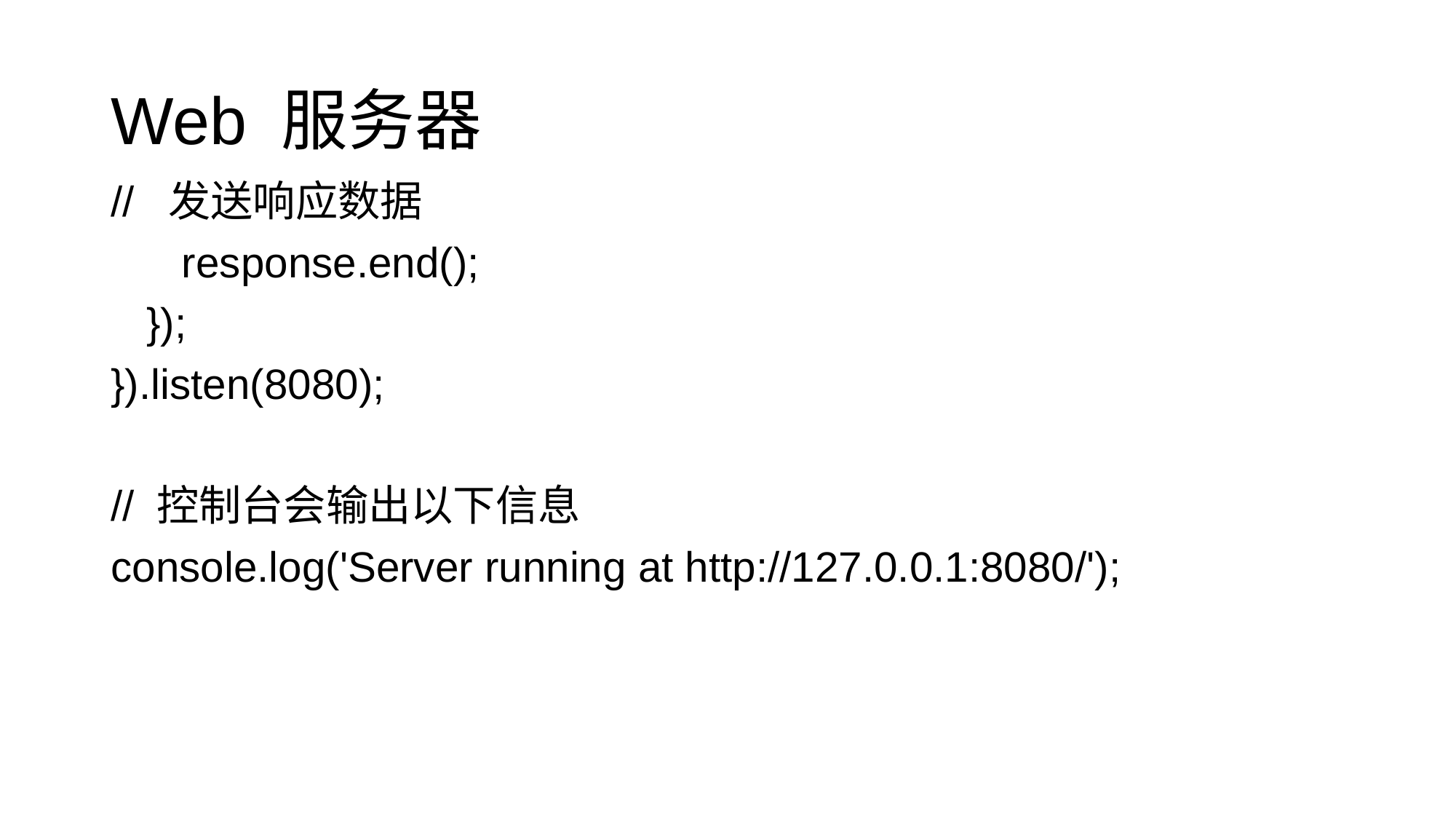

# Web 服务器
//  发送响应数据
      response.end();
   });
}).listen(8080);

// 控制台会输出以下信息
console.log('Server running at http://127.0.0.1:8080/');